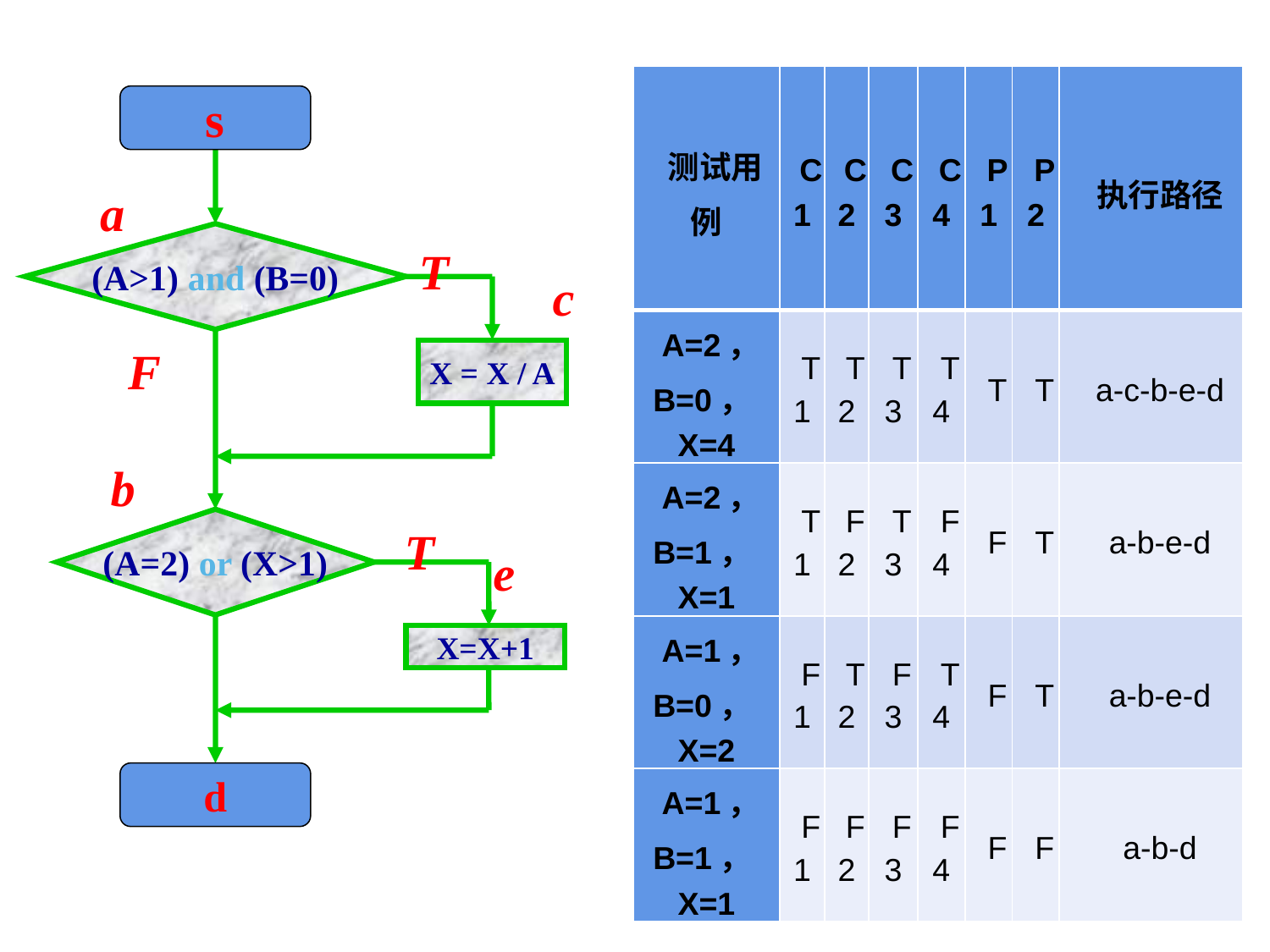

| 测试用例 | C1 | C2 | C3 | C4 | P1 | P2 | 执行路径 |
| --- | --- | --- | --- | --- | --- | --- | --- |
| A=2，B=0，X=4 | T1 | T2 | T3 | T4 | T | T | a-c-b-e-d |
| A=2，B=1，X=1 | T1 | F2 | T3 | F4 | F | T | a-b-e-d |
| A=1，B=0，X=2 | F1 | T2 | F3 | T4 | F | T | a-b-e-d |
| A=1，B=1，X=1 | F1 | F2 | F3 | F4 | F | F | a-b-d |
s

a
(A>1) and (B=0)
T
c

F
X = X / A
b

(A=2) or (X>1)
T
e

X=X+1

d